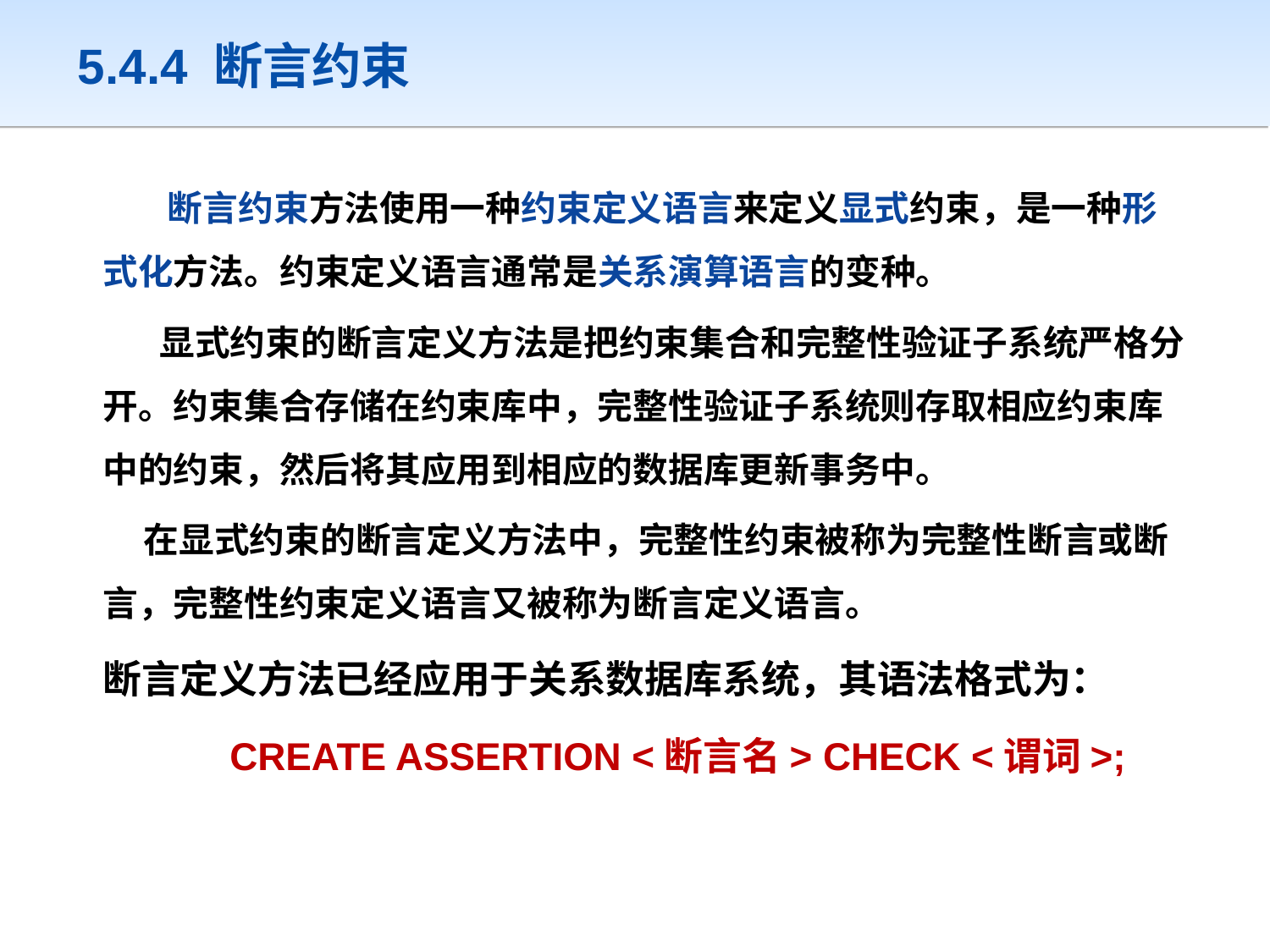

# 5.4.4 断言约束
	       断言约束方法使用一种约束定义语言来定义显式约束，是一种形式化方法。约束定义语言通常是关系演算语言的变种。
	      显式约束的断言定义方法是把约束集合和完整性验证子系统严格分开。约束集合存储在约束库中，完整性验证子系统则存取相应约束库中的约束，然后将其应用到相应的数据库更新事务中。
	    在显式约束的断言定义方法中，完整性约束被称为完整性断言或断言，完整性约束定义语言又被称为断言定义语言。
	断言定义方法已经应用于关系数据库系统，其语法格式为：
		CREATE ASSERTION <断言名> CHECK <谓词>;